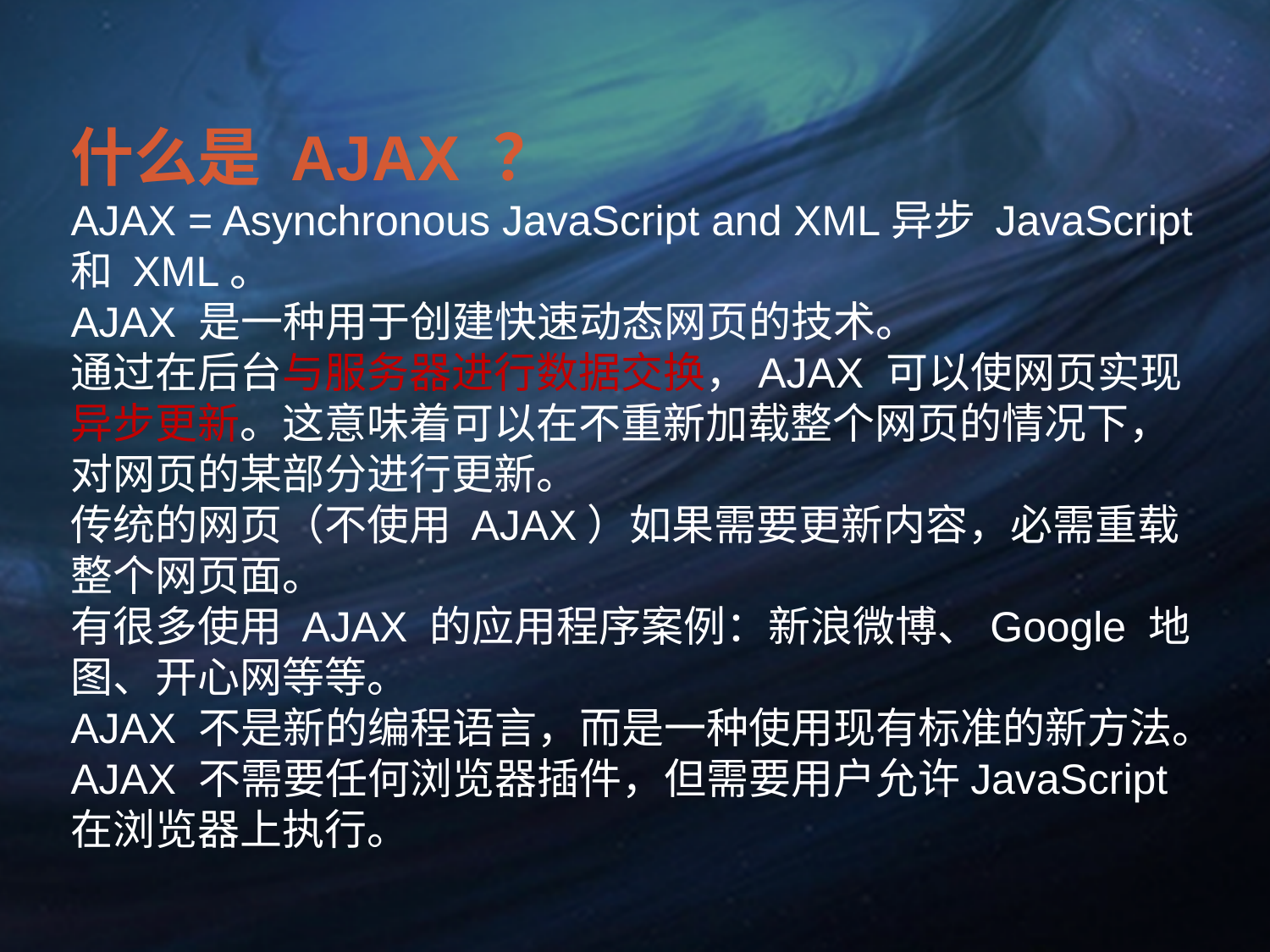

什么是 AJAX ？
AJAX = Asynchronous JavaScript and XML异步 JavaScript 和 XML。
AJAX 是一种用于创建快速动态网页的技术。
通过在后台与服务器进行数据交换，AJAX 可以使网页实现异步更新。这意味着可以在不重新加载整个网页的情况下，对网页的某部分进行更新。
传统的网页（不使用 AJAX）如果需要更新内容，必需重载整个网页面。
有很多使用 AJAX 的应用程序案例：新浪微博、Google 地图、开心网等等。
AJAX 不是新的编程语言，而是一种使用现有标准的新方法。
AJAX 不需要任何浏览器插件，但需要用户允许JavaScript在浏览器上执行。